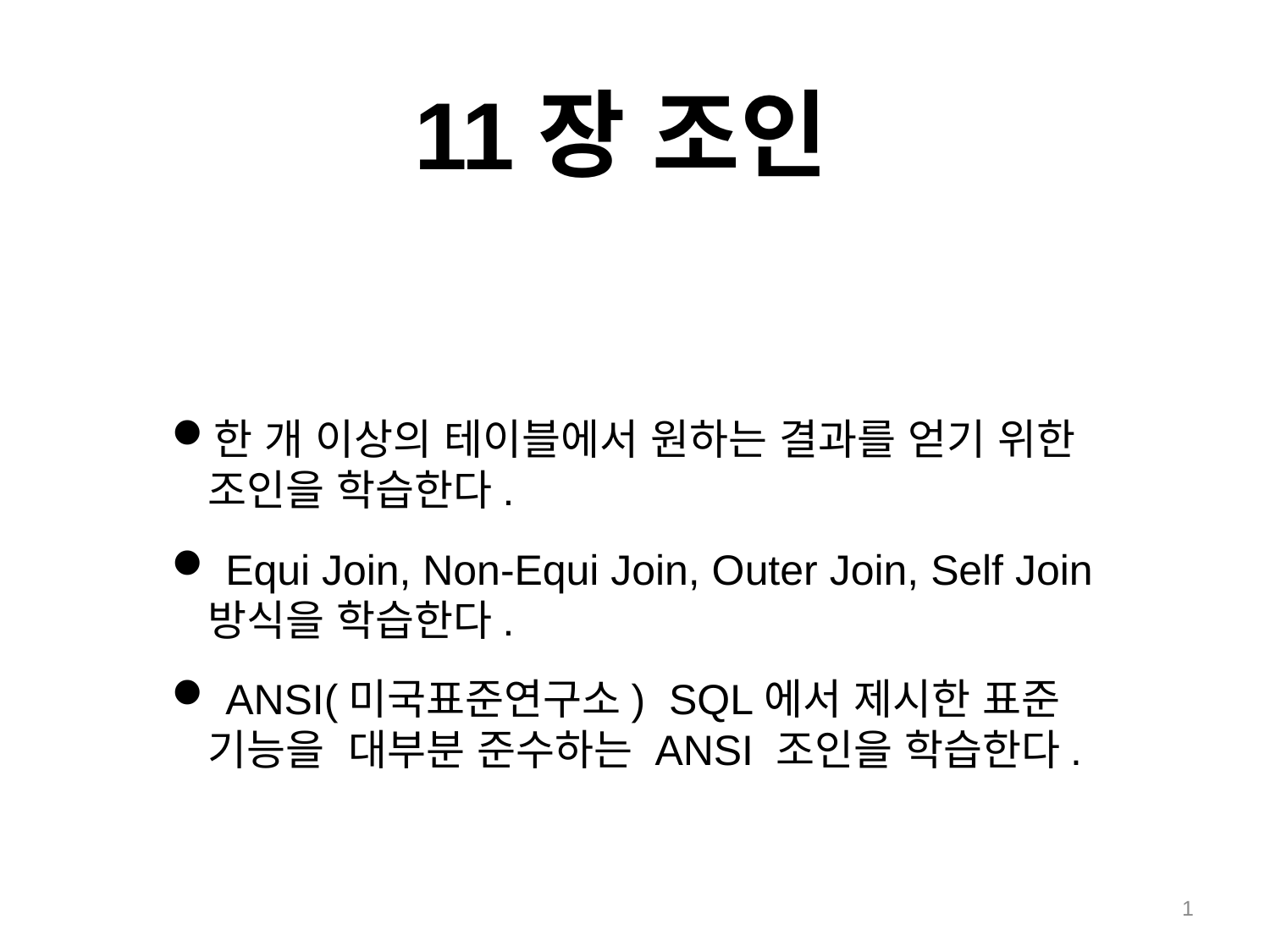

# 11장 조인
한 개 이상의 테이블에서 원하는 결과를 얻기 위한 조인을 학습한다.

 Equi Join, Non-Equi Join, Outer Join, Self Join 방식을 학습한다.

 ANSI(미국표준연구소)  SQL에서 제시한 표준 기능을  대부분 준수하는 ANSI 조인을 학습한다.

1